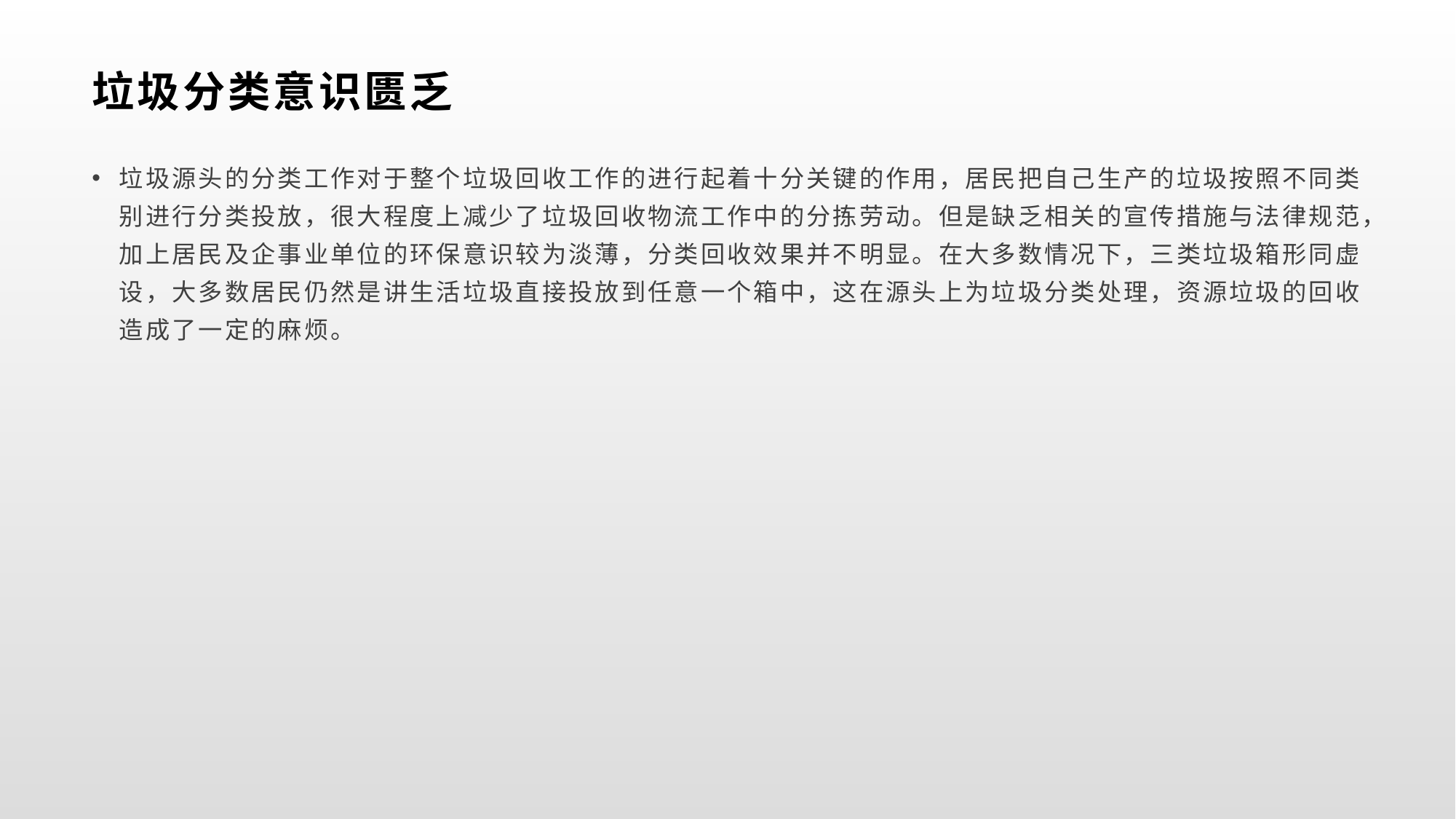

# 垃圾分类意识匮乏
垃圾源头的分类工作对于整个垃圾回收工作的进行起着十分关键的作用，居民把自己生产的垃圾按照不同类别进行分类投放，很大程度上减少了垃圾回收物流工作中的分拣劳动。但是缺乏相关的宣传措施与法律规范，加上居民及企事业单位的环保意识较为淡薄，分类回收效果并不明显。在大多数情况下，三类垃圾箱形同虚设，大多数居民仍然是讲生活垃圾直接投放到任意一个箱中，这在源头上为垃圾分类处理，资源垃圾的回收造成了一定的麻烦。